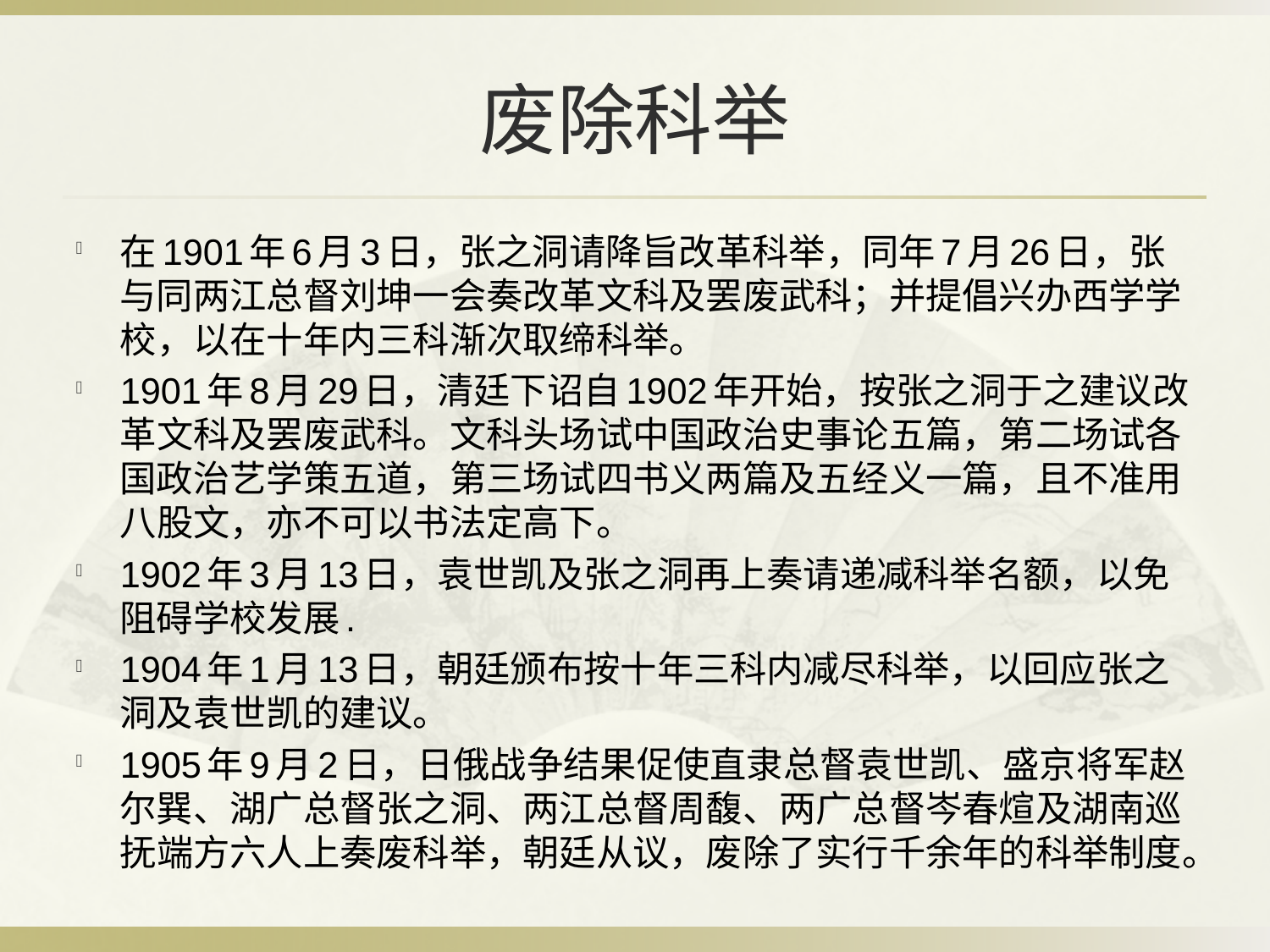

# 废除科举
在1901年6月3日，张之洞请降旨改革科举，同年7月26日，张与同两江总督刘坤一会奏改革文科及罢废武科；并提倡兴办西学学校，以在十年内三科渐次取缔科举。
1901年8月29日，清廷下诏自1902年开始，按张之洞于之建议改革文科及罢废武科。文科头场试中国政治史事论五篇，第二场试各国政治艺学策五道，第三场试四书义两篇及五经义一篇，且不准用八股文，亦不可以书法定高下。
1902年3月13日，袁世凯及张之洞再上奏请递减科举名额，以免阻碍学校发展.
1904年1月13日，朝廷颁布按十年三科内减尽科举，以回应张之洞及袁世凯的建议。
1905年9月2日，日俄战争结果促使直隶总督袁世凯、盛京将军赵尔巽、湖广总督张之洞、两江总督周馥、两广总督岑春煊及湖南巡抚端方六人上奏废科举，朝廷从议，废除了实行千余年的科举制度。